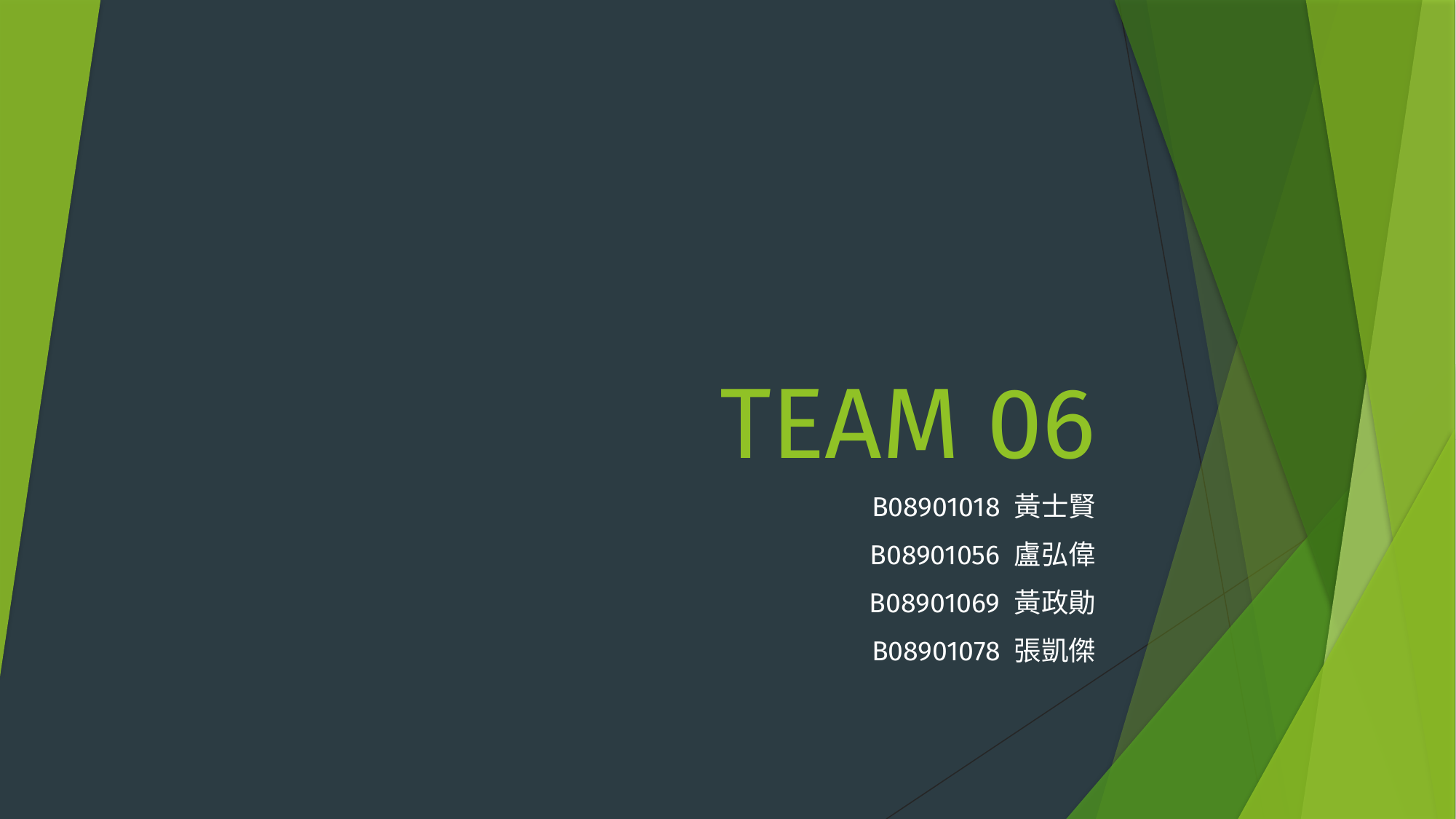

# TEAM 06
B08901018 黃士賢
B08901056 盧弘偉
B08901069 黃政勛
B08901078 張凱傑